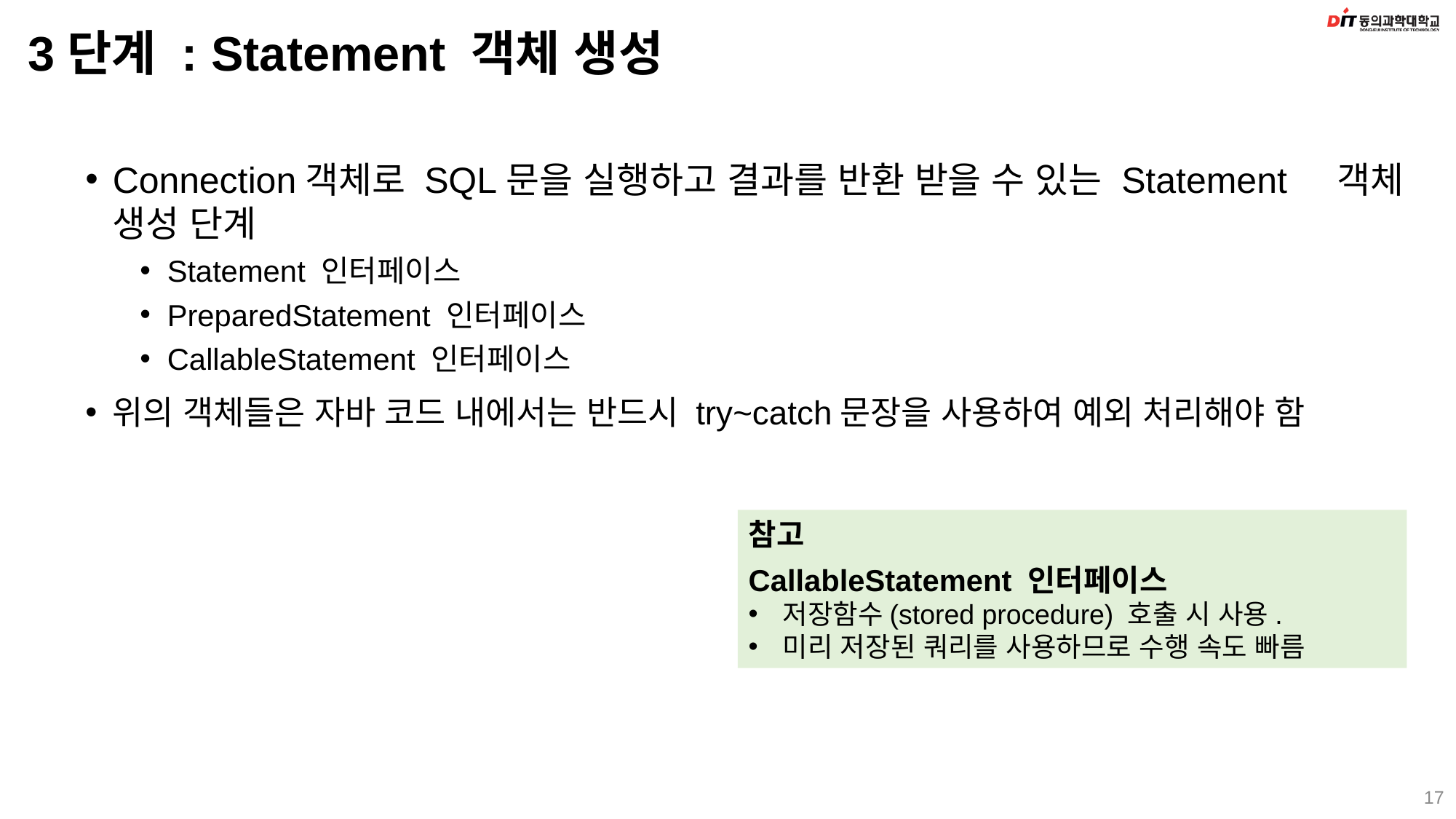

# 3단계 : Statement 객체 생성
Connection객체로 SQL문을 실행하고 결과를 반환 받을 수 있는 Statement    객체 생성 단계
Statement 인터페이스
PreparedStatement 인터페이스
CallableStatement 인터페이스
위의 객체들은 자바 코드 내에서는 반드시 try~catch문장을 사용하여 예외 처리해야 함

참고
CallableStatement 인터페이스
저장함수(stored procedure) 호출 시 사용.
미리 저장된 쿼리를 사용하므로 수행 속도 빠름
17